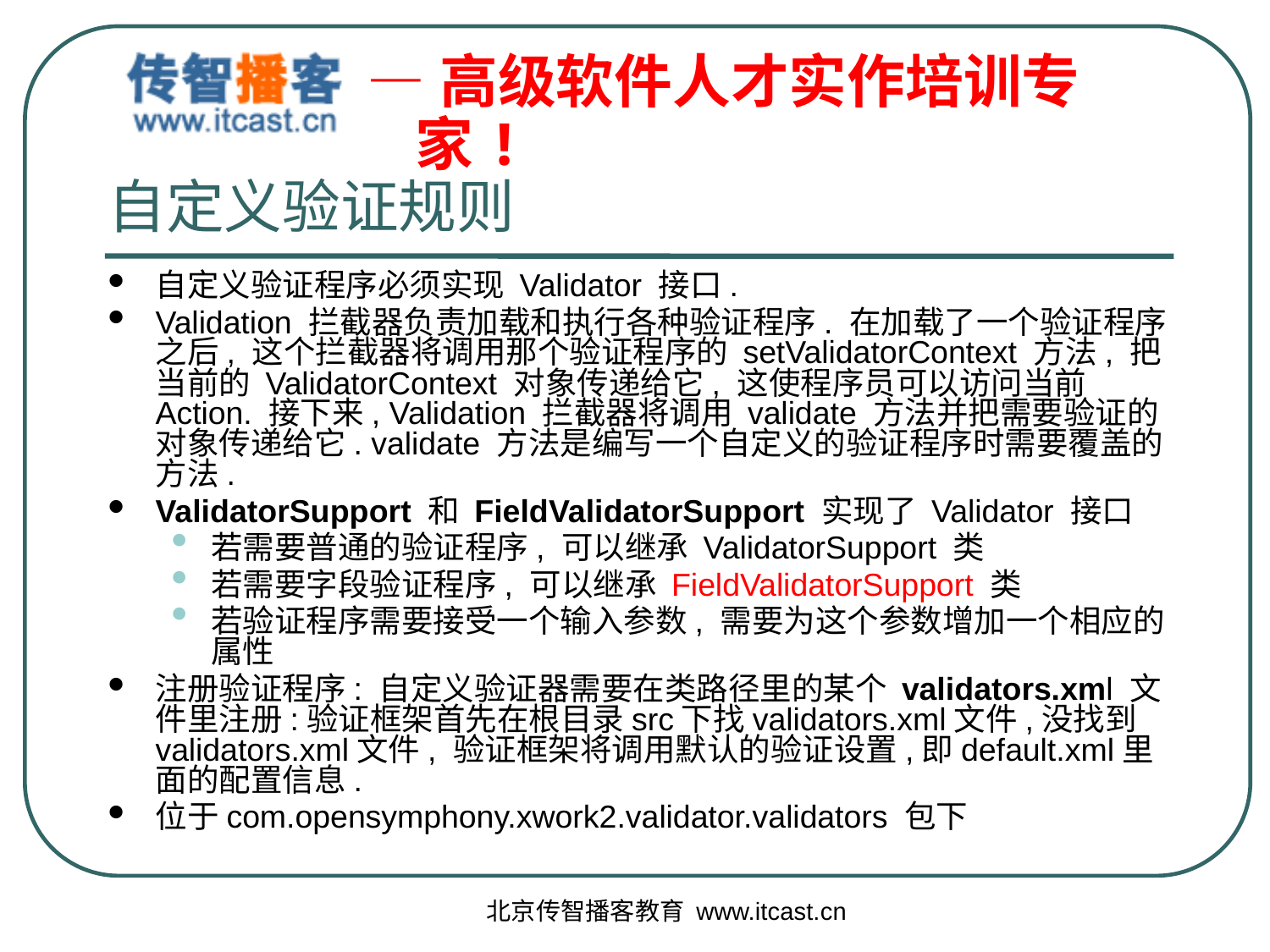

# 自定义验证规则
自定义验证程序必须实现 Validator 接口.
Validation 拦截器负责加载和执行各种验证程序. 在加载了一个验证程序之后, 这个拦截器将调用那个验证程序的 setValidatorContext 方法, 把当前的 ValidatorContext 对象传递给它, 这使程序员可以访问当前 Action. 接下来, Validation 拦截器将调用 validate 方法并把需要验证的对象传递给它. validate 方法是编写一个自定义的验证程序时需要覆盖的方法.
ValidatorSupport 和 FieldValidatorSupport 实现了 Validator 接口
若需要普通的验证程序, 可以继承 ValidatorSupport 类
若需要字段验证程序, 可以继承 FieldValidatorSupport 类
若验证程序需要接受一个输入参数, 需要为这个参数增加一个相应的属性
注册验证程序: 自定义验证器需要在类路径里的某个 validators.xml 文件里注册:验证框架首先在根目录src下找validators.xml文件,没找到validators.xml文件, 验证框架将调用默认的验证设置,即default.xml里面的配置信息.
位于com.opensymphony.xwork2.validator.validators 包下

北京传智播客教育 www.itcast.cn